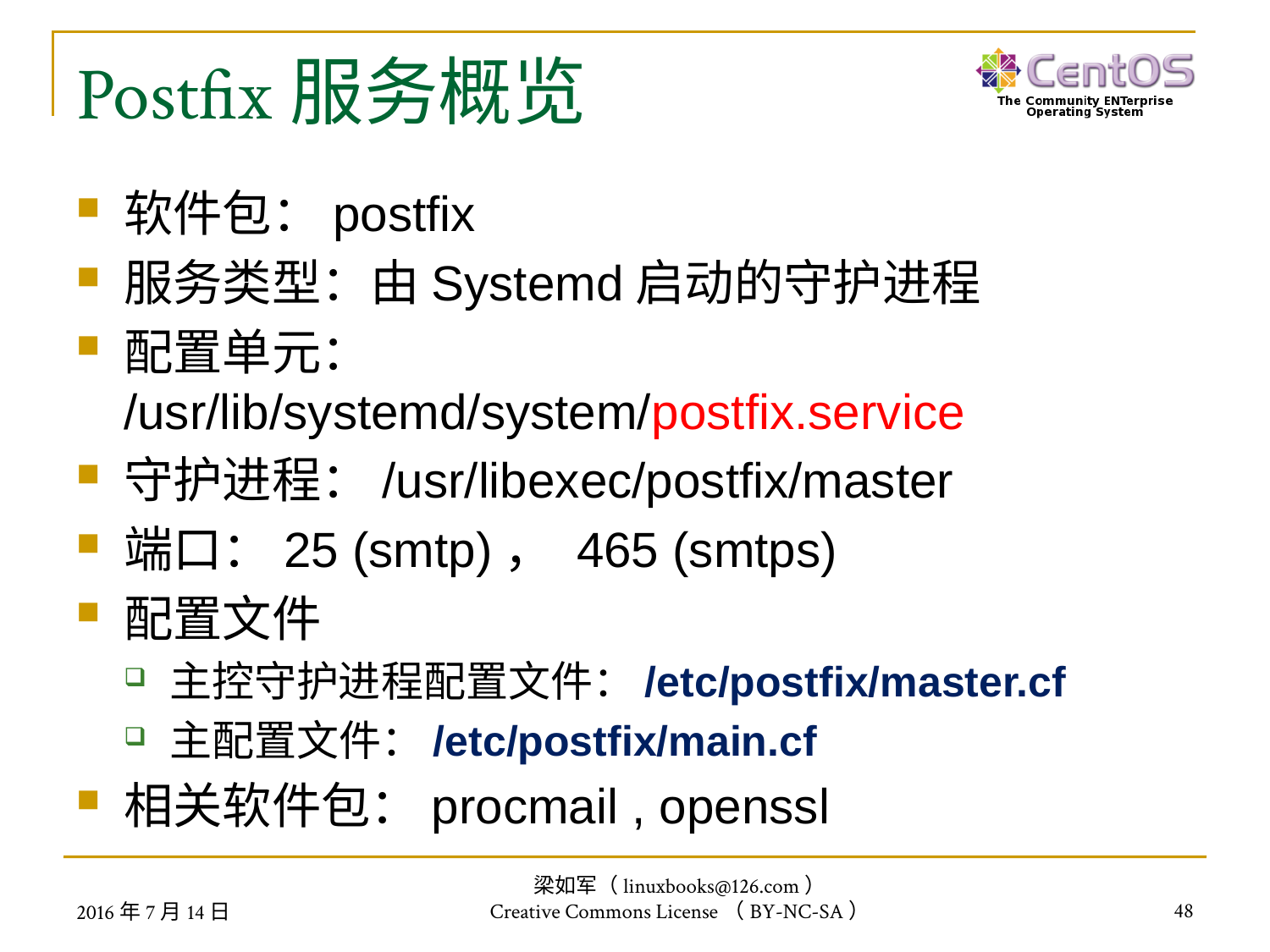

# Postfix服务概览
软件包：postfix
服务类型：由Systemd启动的守护进程
配置单元： /usr/lib/systemd/system/postfix.service
守护进程：/usr/libexec/postfix/master
端口：25 (smtp)， 465 (smtps)
配置文件
主控守护进程配置文件：/etc/postfix/master.cf
主配置文件：/etc/postfix/main.cf
相关软件包：procmail , openssl
梁如军（linuxbooks@126.com）
Creative Commons License（BY-NC-SA）
2016年7月14日
48